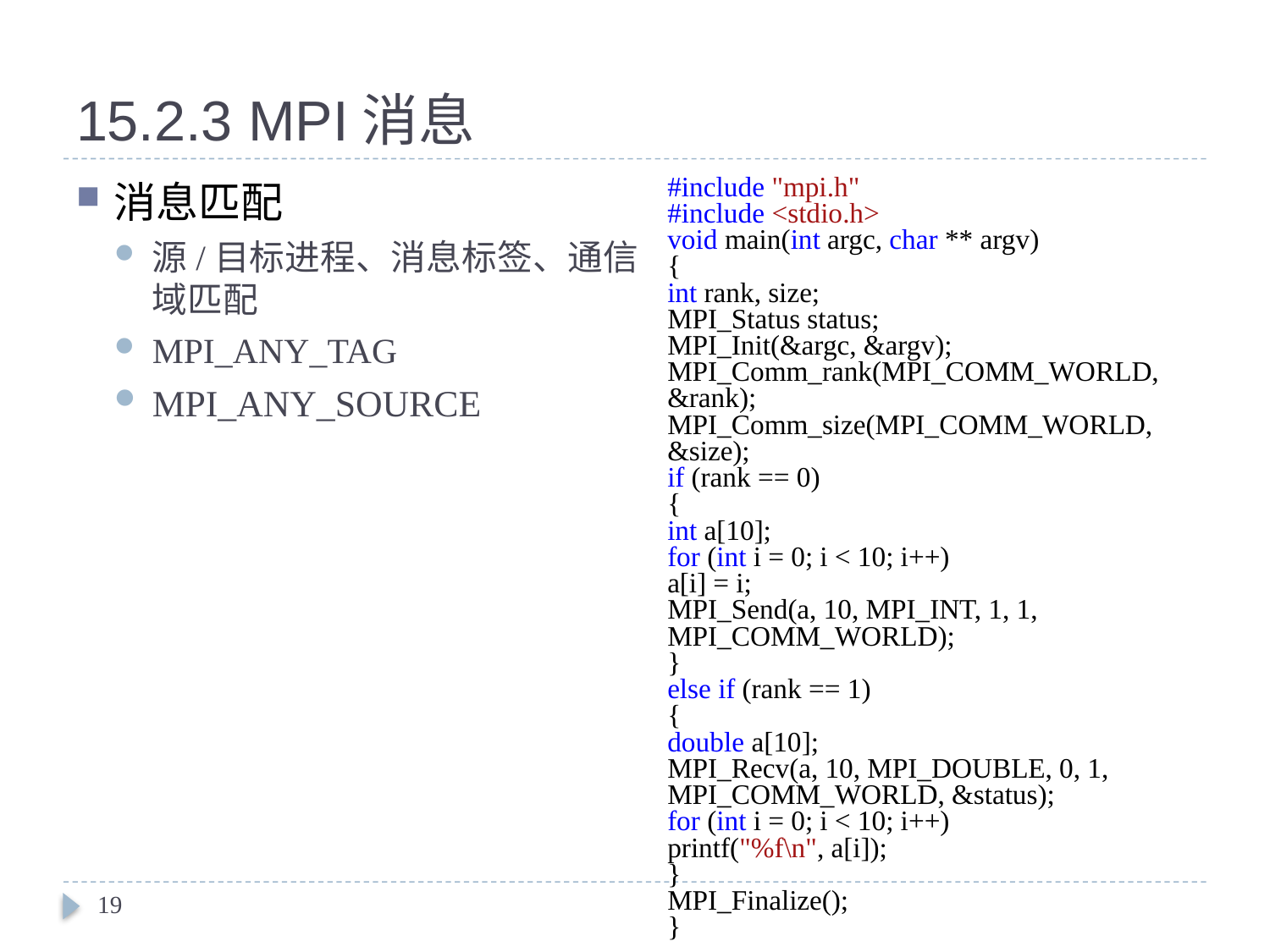

# 15.2.3 MPI消息
消息匹配
源/目标进程、消息标签、通信域匹配
MPI_ANY_TAG
MPI_ANY_SOURCE
#include "mpi.h"
#include <stdio.h>
void main(int argc, char ** argv)
{
int rank, size;
MPI_Status status;
MPI_Init(&argc, &argv);
MPI_Comm_rank(MPI_COMM_WORLD, &rank);
MPI_Comm_size(MPI_COMM_WORLD, &size);
if (rank == 0)
{
int a[10];
for (int i = 0; i < 10; i++)
a[i] = i;
MPI_Send(a, 10, MPI_INT, 1, 1, MPI_COMM_WORLD);
}
else if (rank == 1)
{
double a[10];
MPI_Recv(a, 10, MPI_DOUBLE, 0, 1, MPI_COMM_WORLD, &status);
for (int i = 0; i < 10; i++)
printf("%f\n", a[i]);
}
MPI_Finalize();
}
19